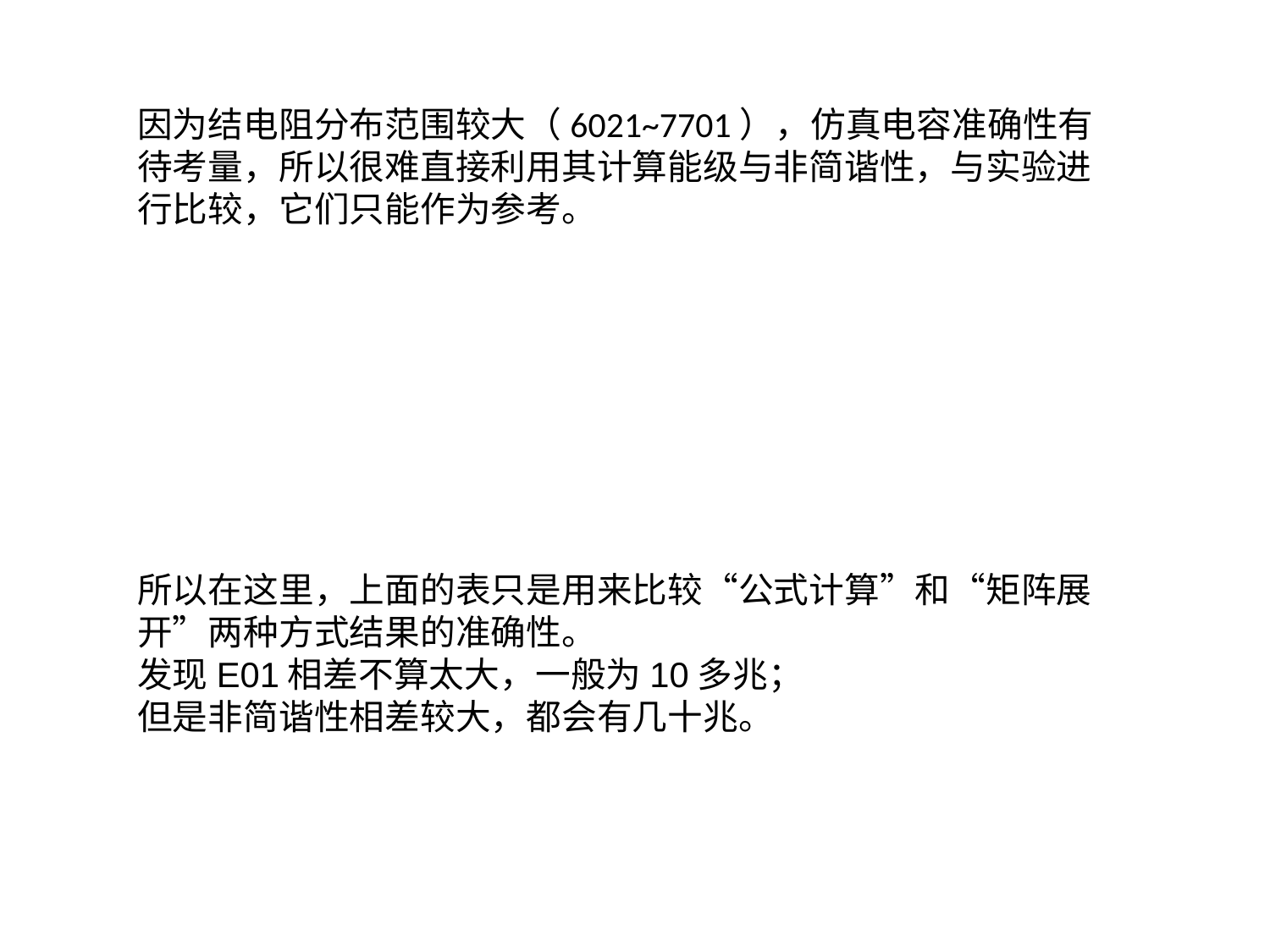

因为结电阻分布范围较大（6021~7701），仿真电容准确性有待考量，所以很难直接利用其计算能级与非简谐性，与实验进行比较，它们只能作为参考。

所以在这里，上面的表只是用来比较“公式计算”和“矩阵展开”两种方式结果的准确性。
发现E01相差不算太大，一般为10多兆；
但是非简谐性相差较大，都会有几十兆。